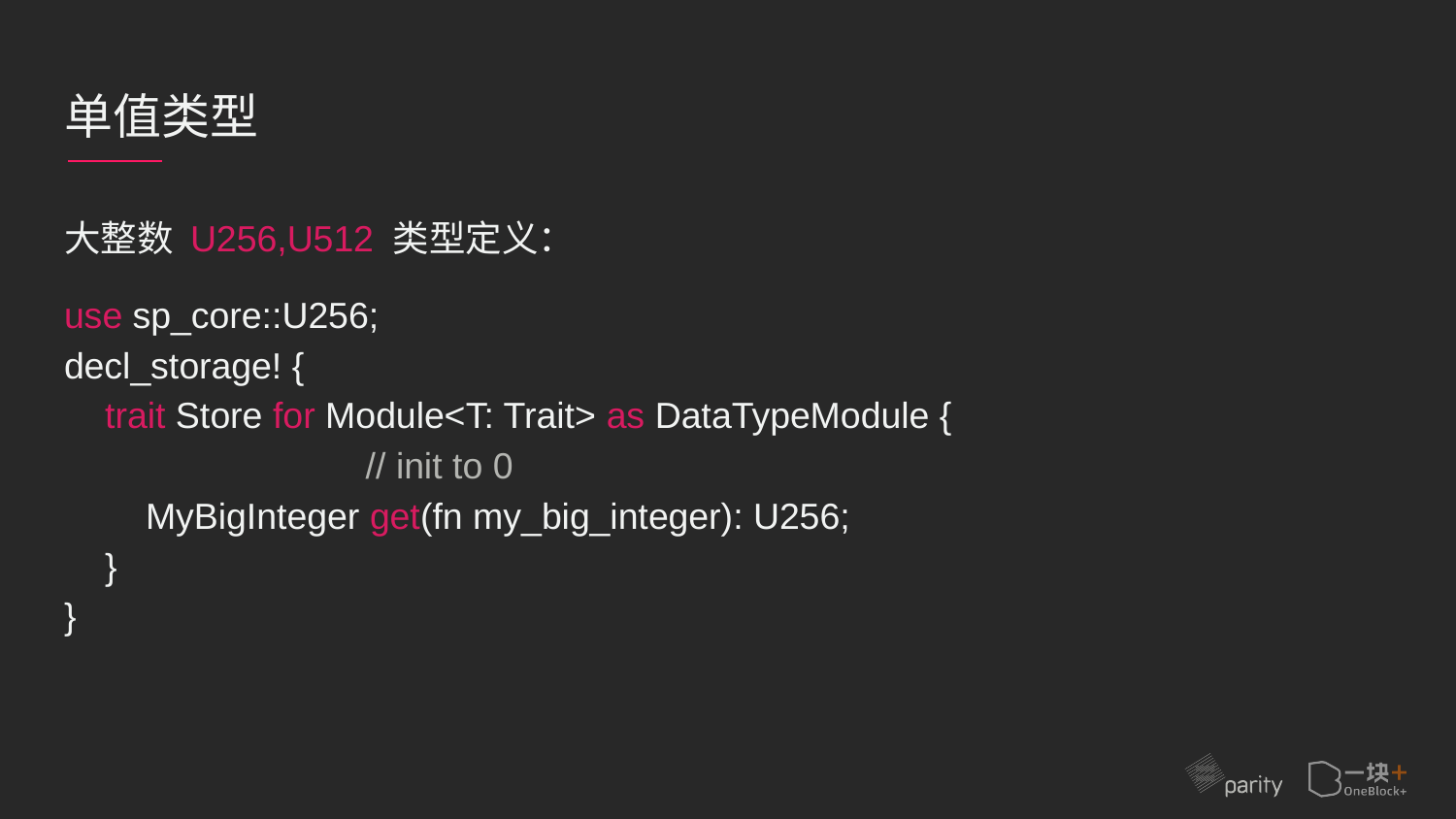

# 单值类型
大整数 U256,U512 类型定义：

use sp_core::U256;
decl_storage! {
    trait Store for Module<T: Trait> as DataTypeModule {
		 // init to 0
        MyBigInteger get(fn my_big_integer): U256;
    }
}